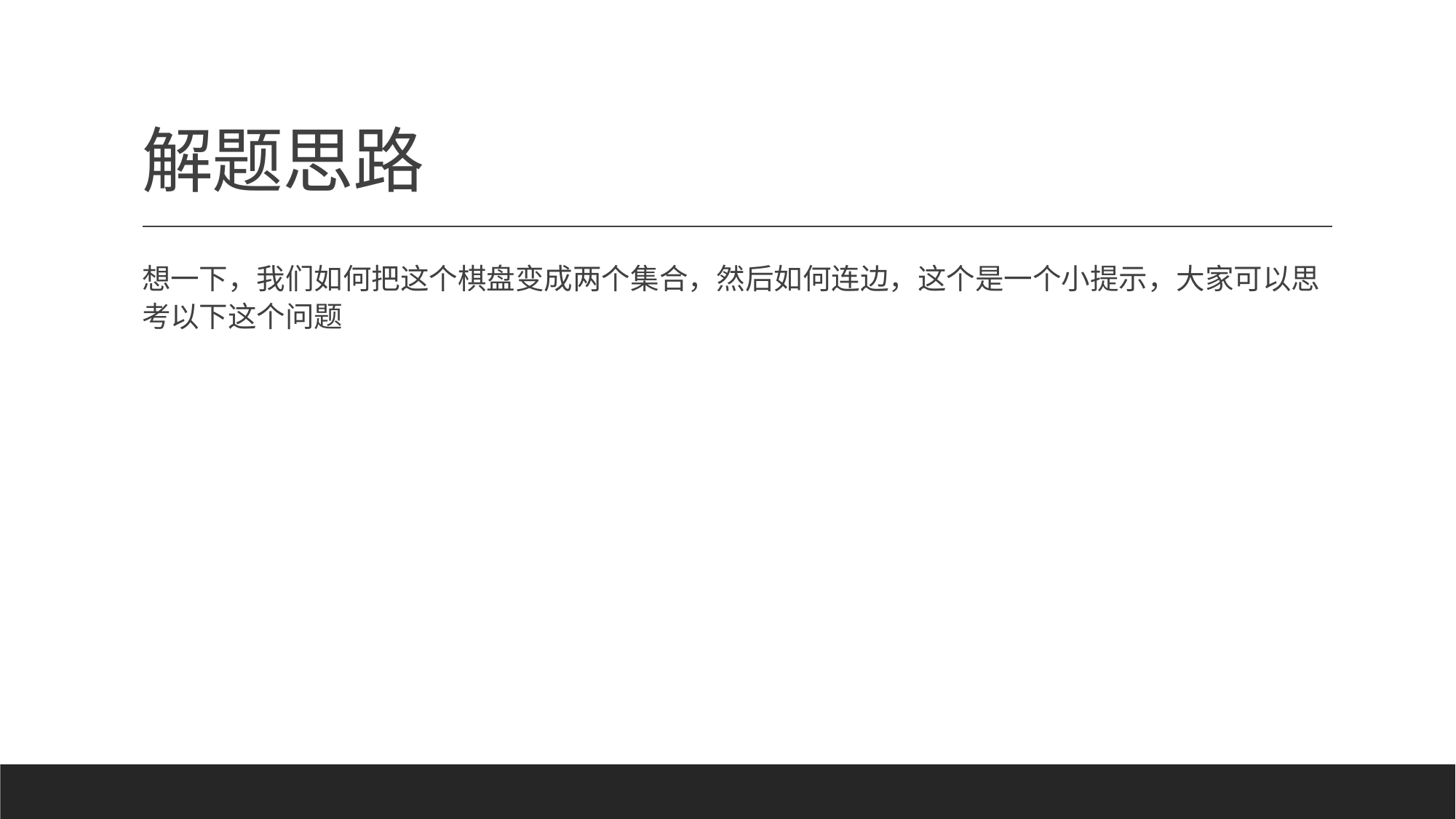

# 解题思路
想一下，我们如何把这个棋盘变成两个集合，然后如何连边，这个是一个小提示，大家可以思考以下这个问题